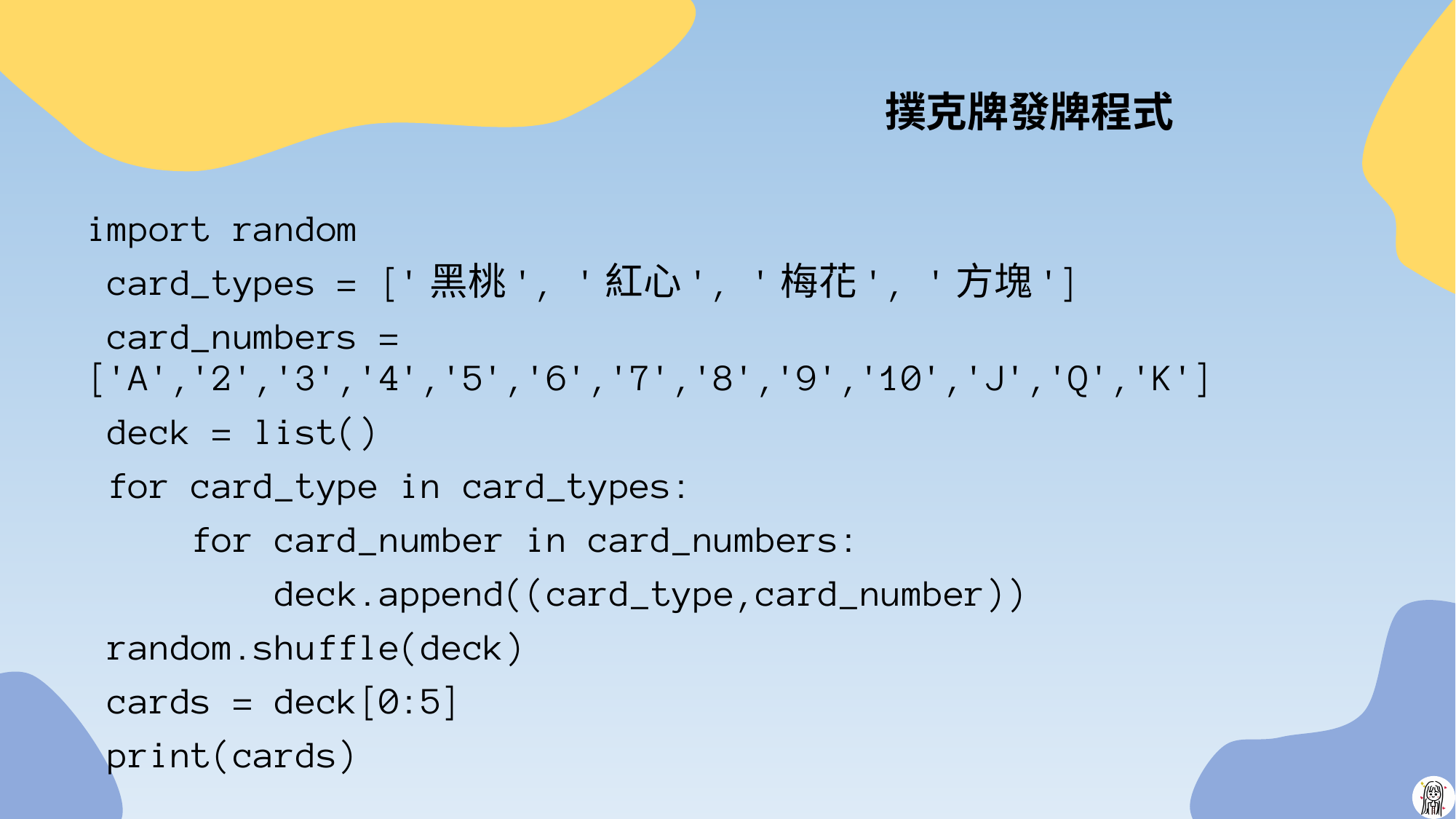

# 撲克牌發牌程式
import random
 card_types = ['黑桃', '紅心', '梅花', '方塊']
 card_numbers = ['A','2','3','4','5','6','7','8','9','10','J','Q','K']
 deck = list()
 for card_type in card_types:
     for card_number in card_numbers:
         deck.append((card_type,card_number))
 random.shuffle(deck)
 cards = deck[0:5]
 print(cards)

39